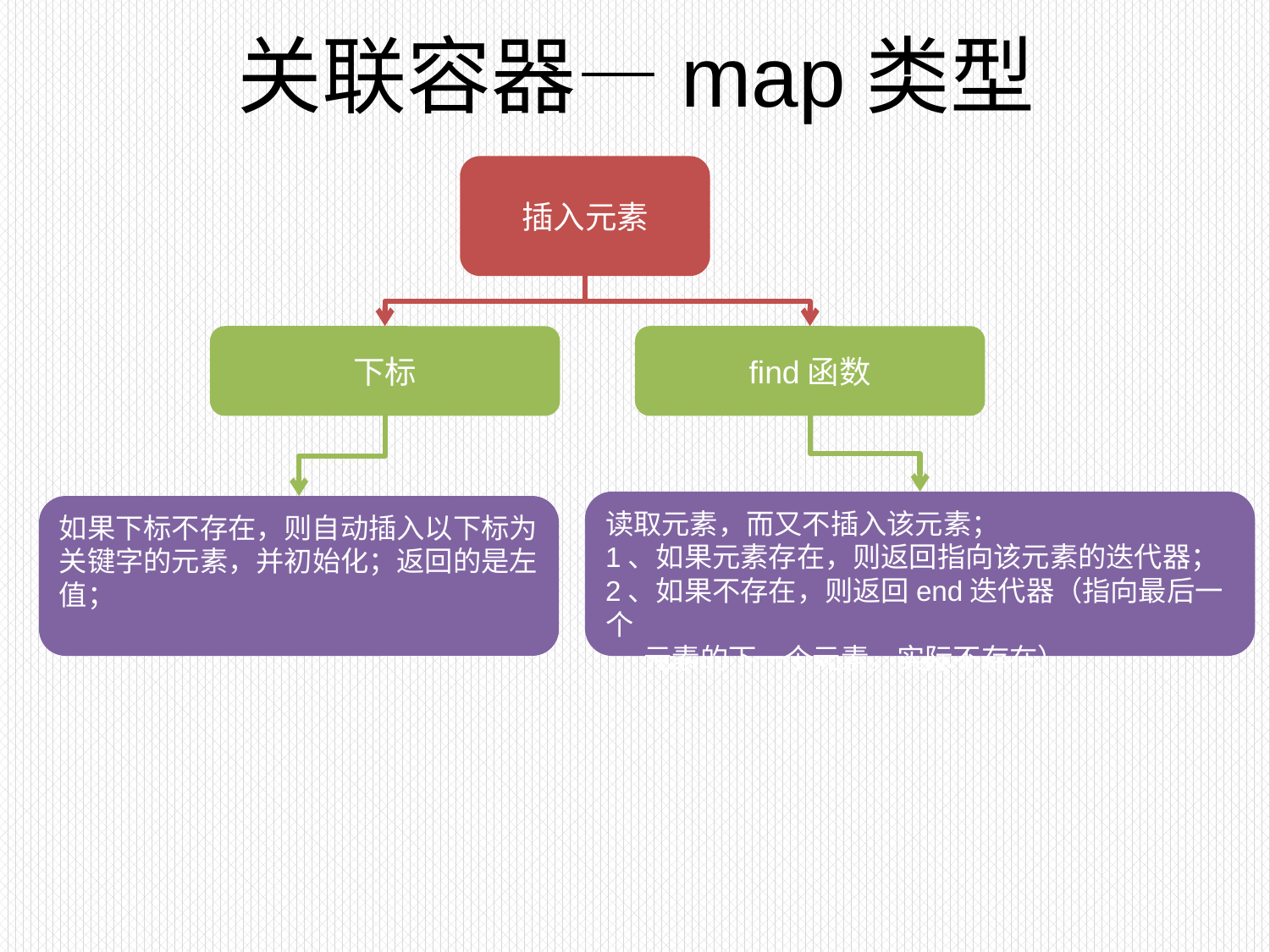

# 关联容器—map类型
插入元素
下标
find函数
读取元素，而又不插入该元素；
1、如果元素存在，则返回指向该元素的迭代器；
2、如果不存在，则返回end迭代器（指向最后一个
     元素的下一个元素，实际不存在）
如果下标不存在，则自动插入以下标为关键字的元素，并初始化；返回的是左值；